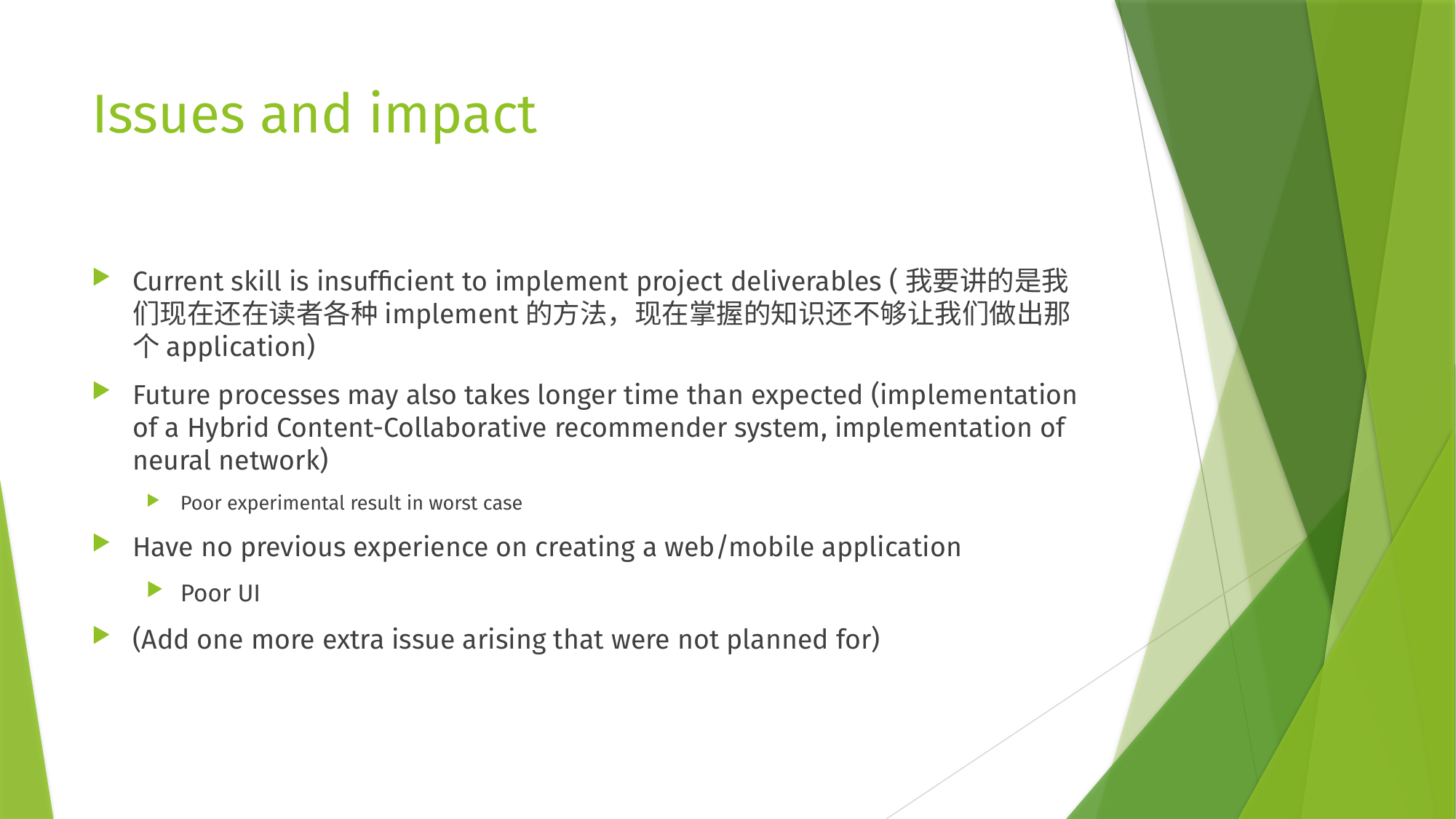

# Issues and impact
Current skill is insufficient to implement project deliverables (我要讲的是我们现在还在读者各种implement的方法，现在掌握的知识还不够让我们做出那个application)
Future processes may also takes longer time than expected (implementation of a Hybrid Content-Collaborative recommender system, implementation of neural network)
Poor experimental result in worst case
Have no previous experience on creating a web/mobile application
Poor UI
(Add one more extra issue arising that were not planned for)